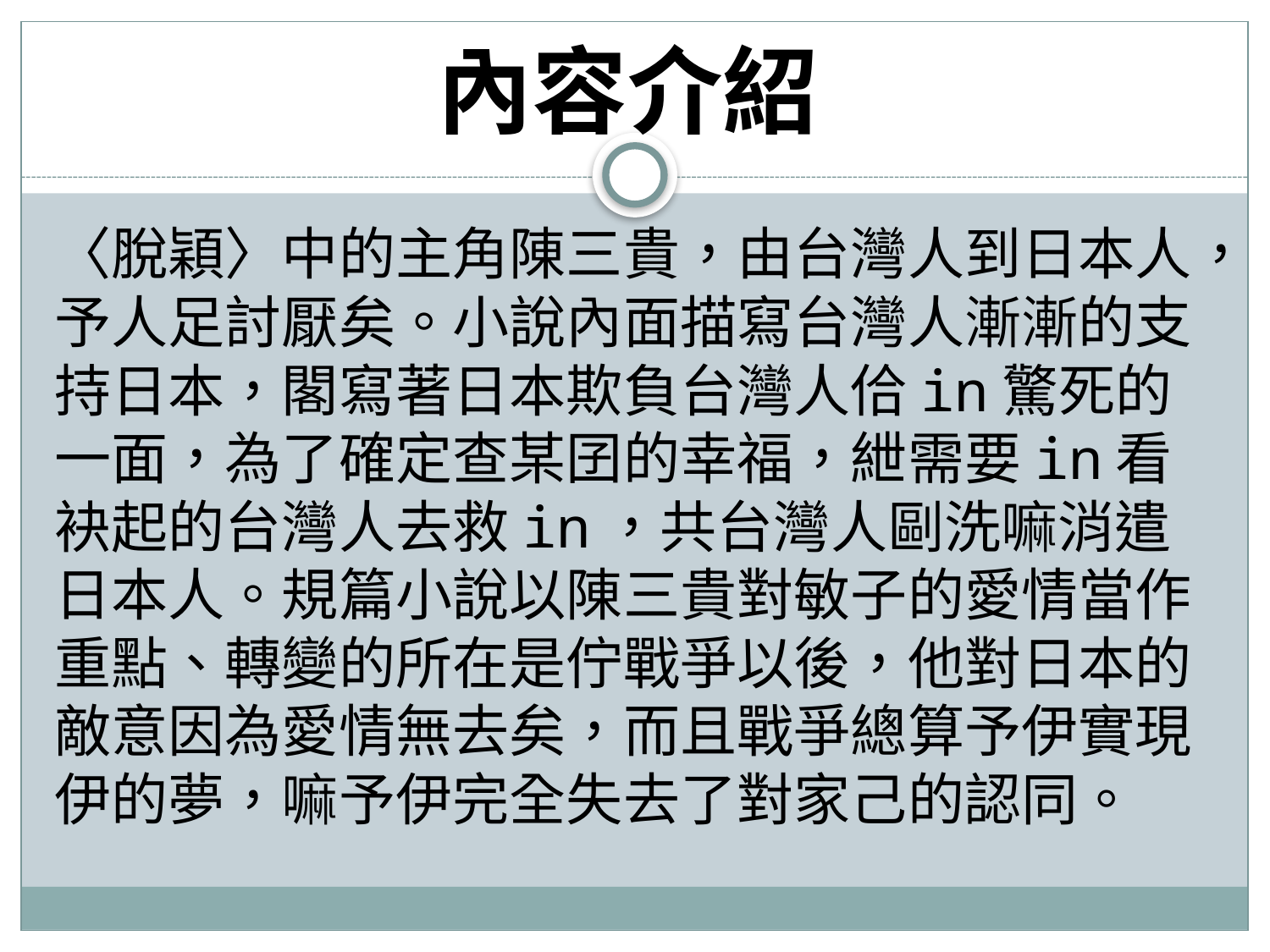

# 內容介紹
〈脫穎〉中的主角陳三貴，由台灣人到日本人，予人足討厭矣。小說內面描寫台灣人漸漸的支持日本，閣寫著日本欺負台灣人佮in驚死的一面，為了確定查某囝的幸福，紲需要in看袂起的台灣人去救in，共台灣人剾洗嘛消遣日本人。規篇小說以陳三貴對敏子的愛情當作重點、轉變的所在是佇戰爭以後，他對日本的敵意因為愛情無去矣，而且戰爭總算予伊實現伊的夢，嘛予伊完全失去了對家己的認同。